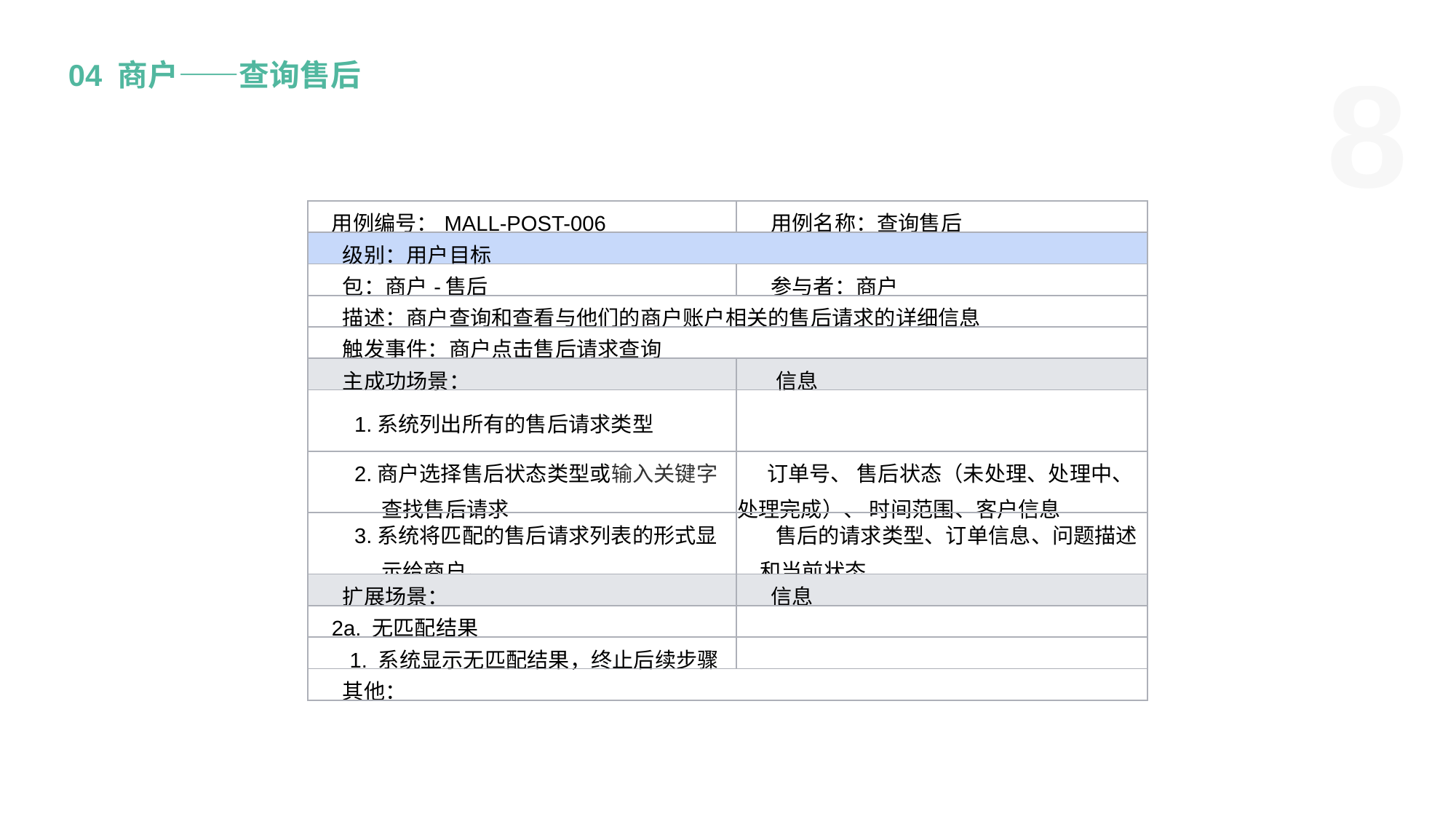

04 商户——查询售后
| 用例编号：MALL-POST-006 | 用例名称：查询售后 |
| --- | --- |
| 级别：用户目标 |  |
| 包：商户-售后 | 参与者：商户 |
| 描述：商户查询和查看与他们的商户账户相关的售后请求的详细信息 |  |
| 触发事件：商户点击售后请求查询 |  |
| 主成功场景： | 信息 |
| 1.系统列出所有的售后请求类型 |  |
| 2.商户选择售后状态类型或输入关键字查找售后请求 | 订单号、 售后状态（未处理、处理中、处理完成）、 时间范围、客户信息 |
| 3.系统将匹配的售后请求列表的形式显示给商户。 | 售后的请求类型、订单信息、问题描述和当前状态 |
| 扩展场景： | 信息 |
| 2a. 无匹配结果 |  |
| 1. 系统显示无匹配结果，终止后续步骤 |  |
| 其他： |  |